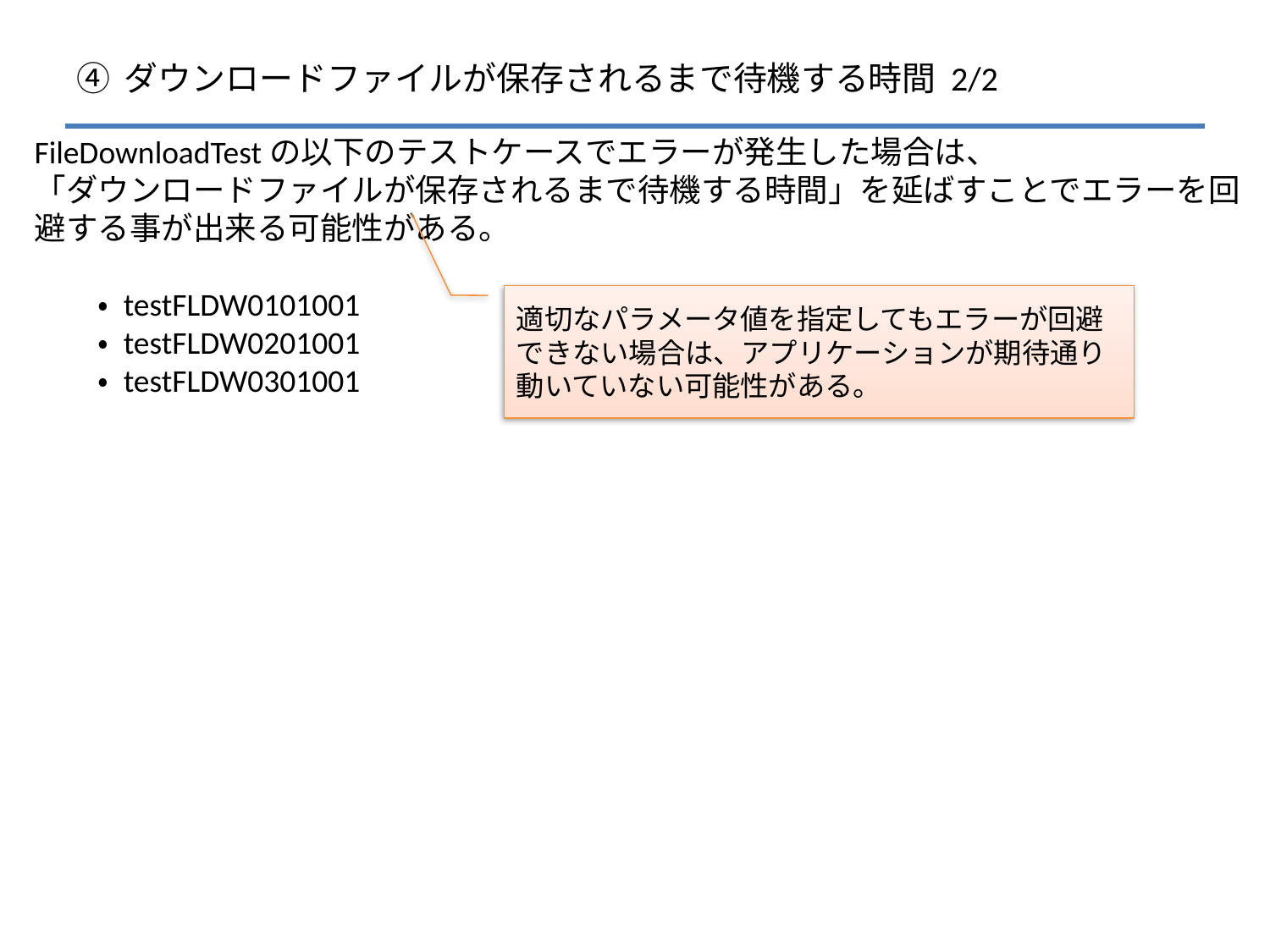

# ④ ダウンロードファイルが保存されるまで待機する時間 2/2
FileDownloadTestの以下のテストケースでエラーが発生した場合は、
「ダウンロードファイルが保存されるまで待機する時間」を延ばすことでエラーを回避する事が出来る可能性がある。

・ testFLDW0101001
・ testFLDW0201001
・ testFLDW0301001

適切なパラメータ値を指定してもエラーが回避できない場合は、アプリケーションが期待通り動いていない可能性がある。